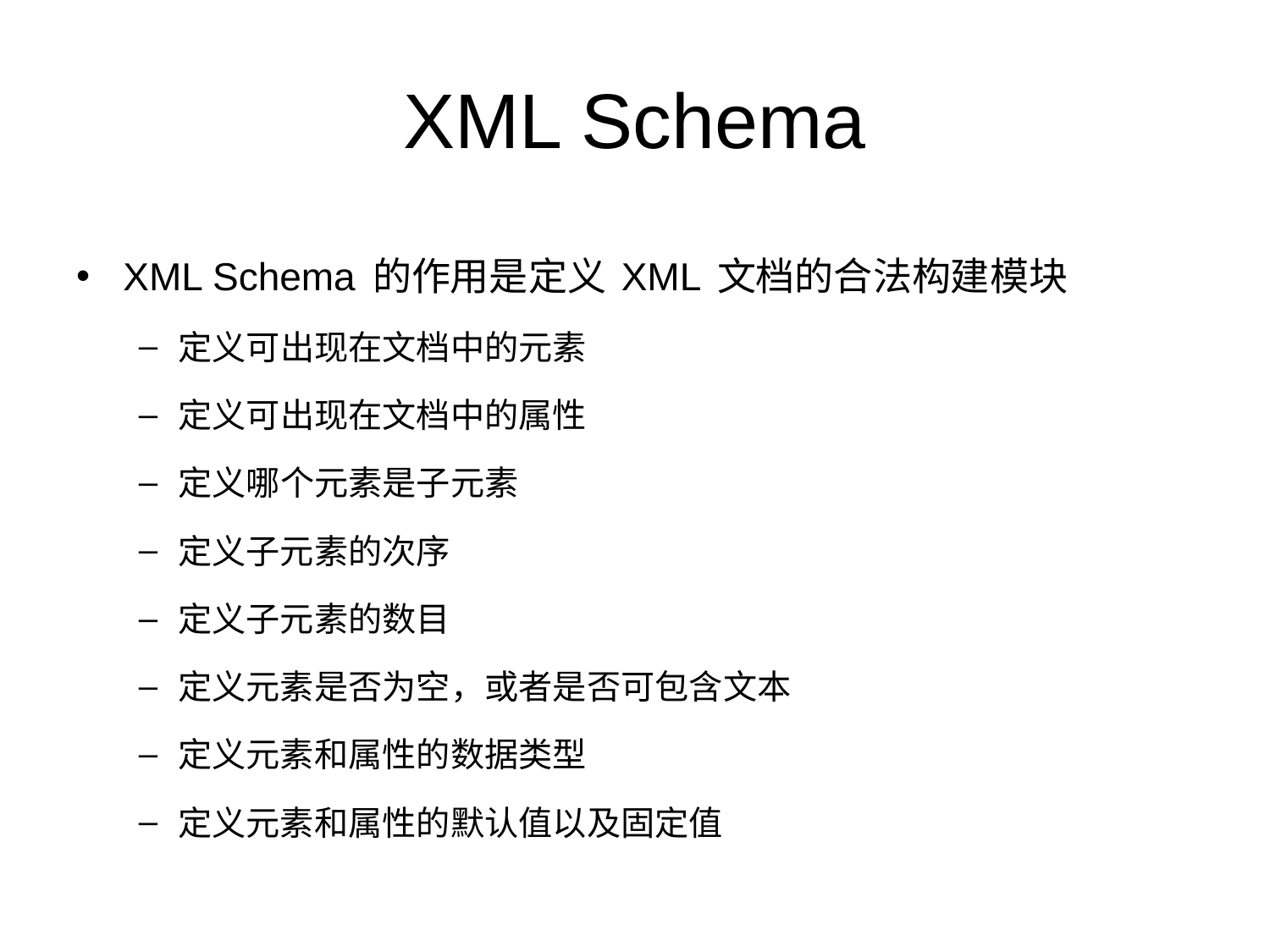

# XML Schema
XML Schema 的作用是定义 XML 文档的合法构建模块
定义可出现在文档中的元素
定义可出现在文档中的属性
定义哪个元素是子元素
定义子元素的次序
定义子元素的数目
定义元素是否为空，或者是否可包含文本
定义元素和属性的数据类型
定义元素和属性的默认值以及固定值